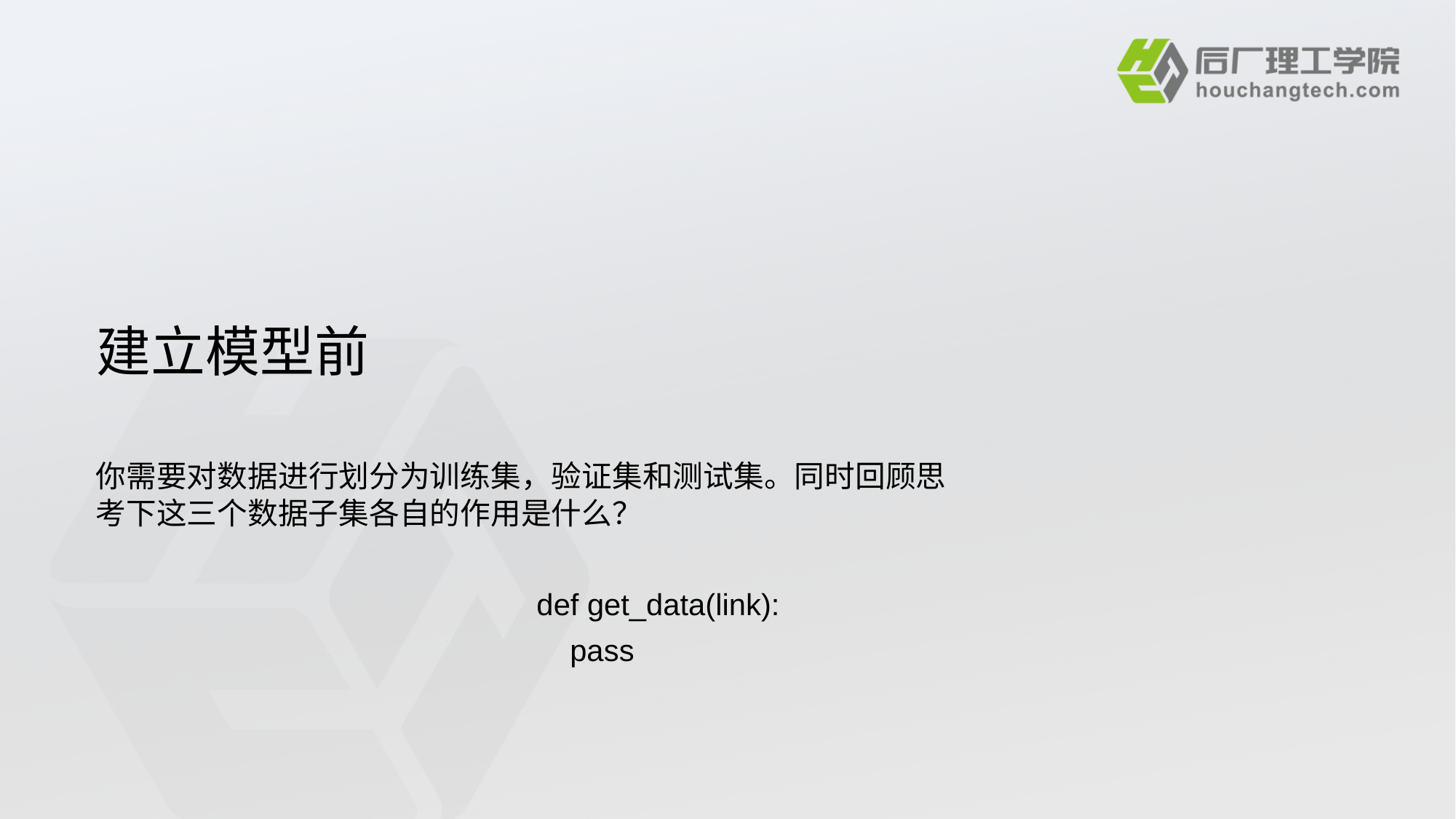

建立模型前
你需要对数据进行划分为训练集，验证集和测试集。同时回顾思考下这三个数据子集各自的作用是什么？
def get_data(link):
    pass